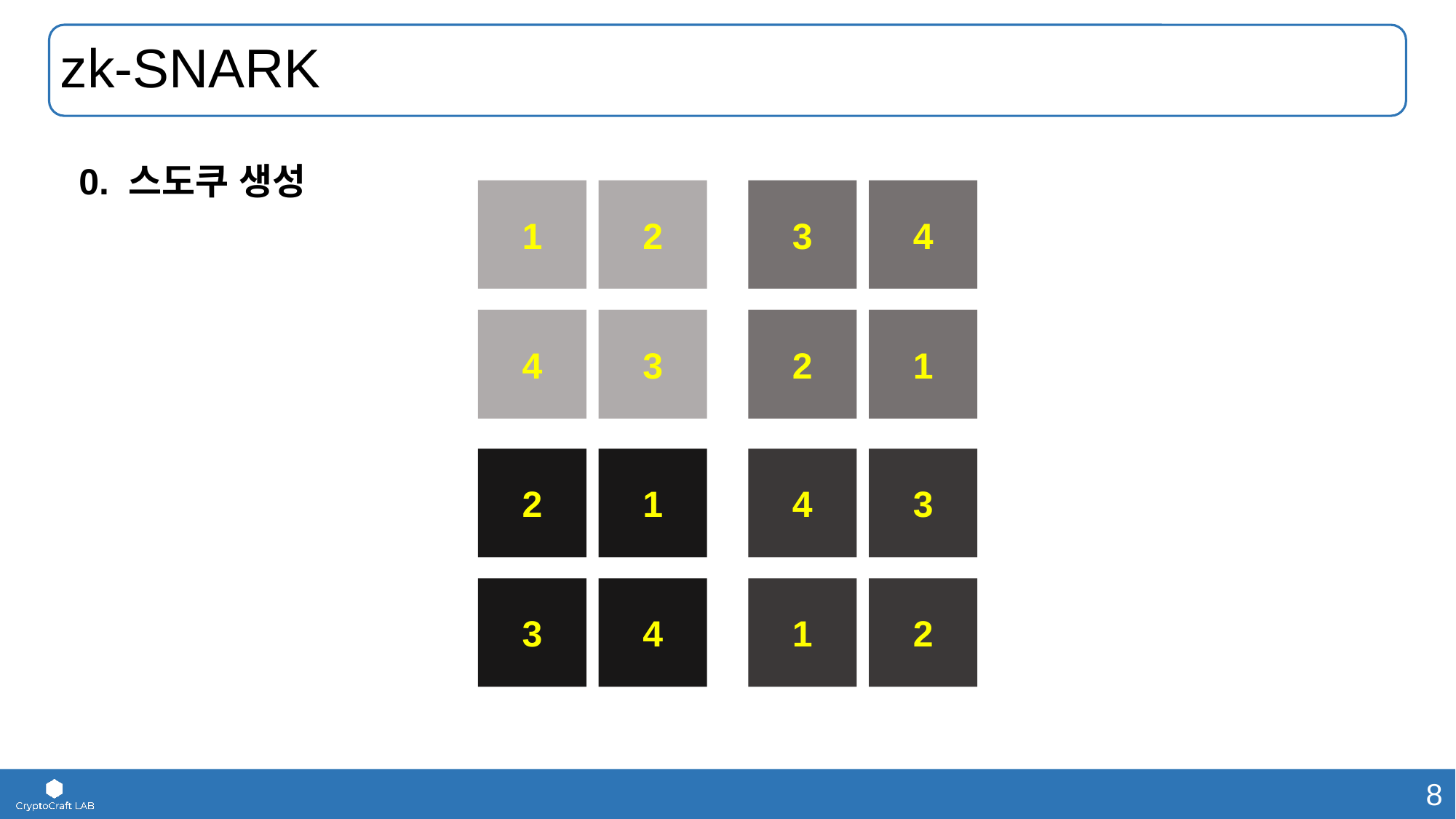

# zk-SNARK
0. 스도쿠 생성
1
2
3
4
4
3
2
1
2
1
4
3
3
4
1
2